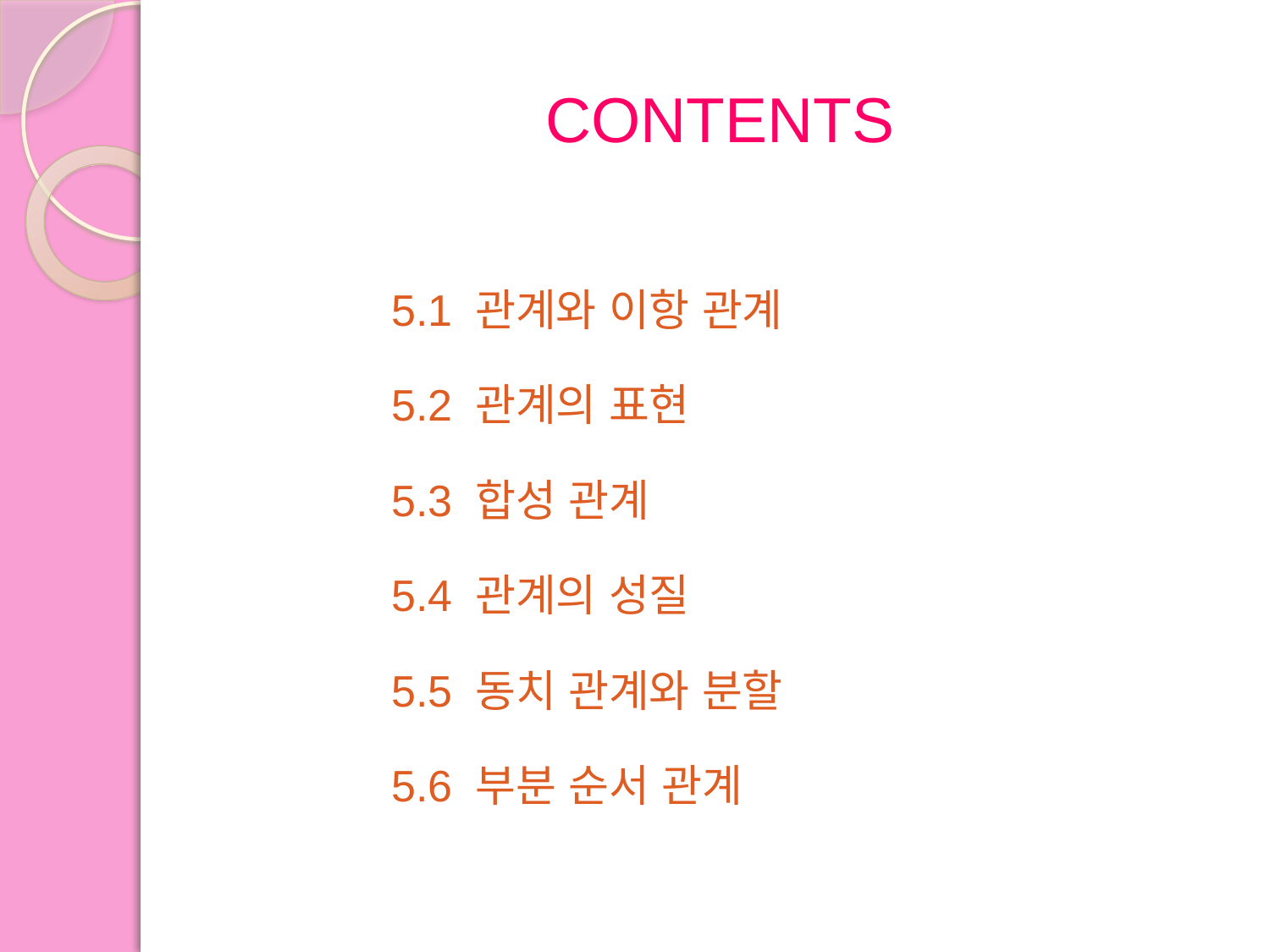

# CONTENTS
5.1 관계와 이항 관계

5.2 관계의 표현

5.3 합성 관계

5.4 관계의 성질

5.5 동치 관계와 분할

5.6 부분 순서 관계